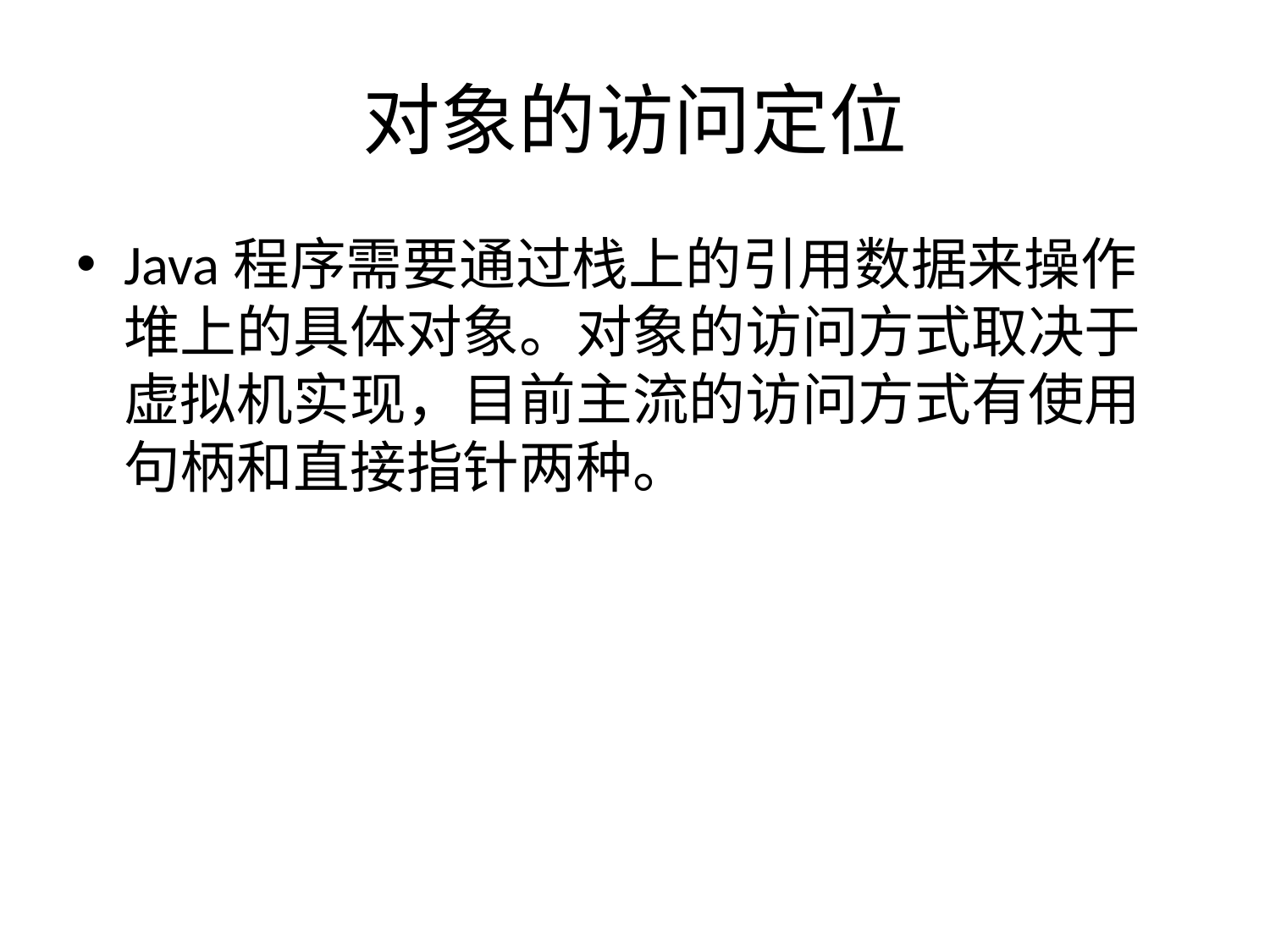

# 对象的访问定位
Java程序需要通过栈上的引用数据来操作堆上的具体对象。对象的访问方式取决于虚拟机实现，目前主流的访问方式有使用句柄和直接指针两种。